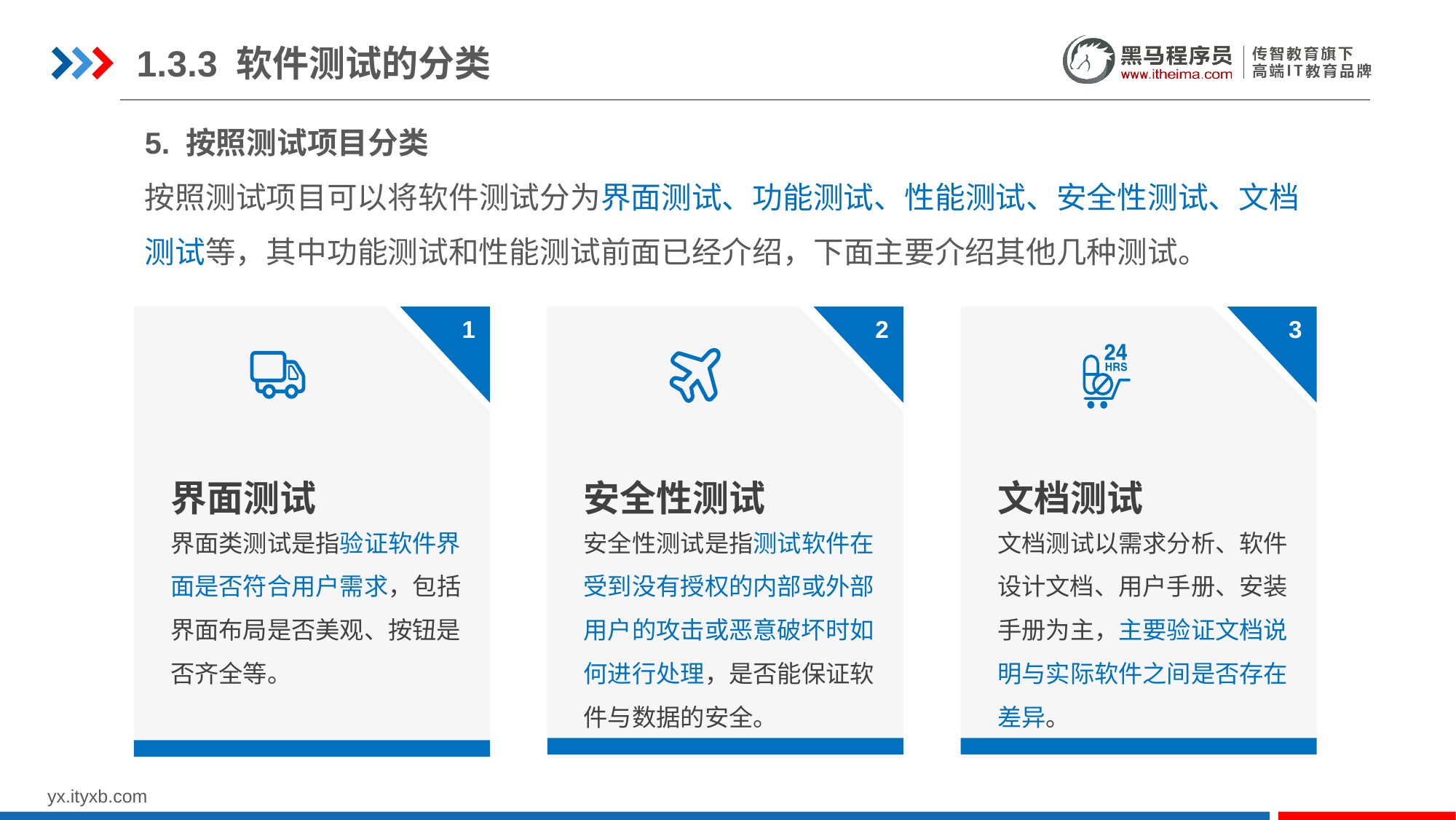

1.3.3 软件测试的分类
5. 按照测试项目分类
按照测试项目可以将软件测试分为界面测试、功能测试、性能测试、安全性测试、文档测试等，其中功能测试和性能测试前面已经介绍，下面主要介绍其他几种测试。

1

2

3

界面测试
安全性测试
文档测试
界面类测试是指验证软件界面是否符合用户需求，包括界面布局是否美观、按钮是否齐全等。
安全性测试是指测试软件在受到没有授权的内部或外部用户的攻击或恶意破坏时如何进行处理，是否能保证软件与数据的安全。
文档测试以需求分析、软件设计文档、用户手册、安装手册为主，主要验证文档说明与实际软件之间是否存在差异。